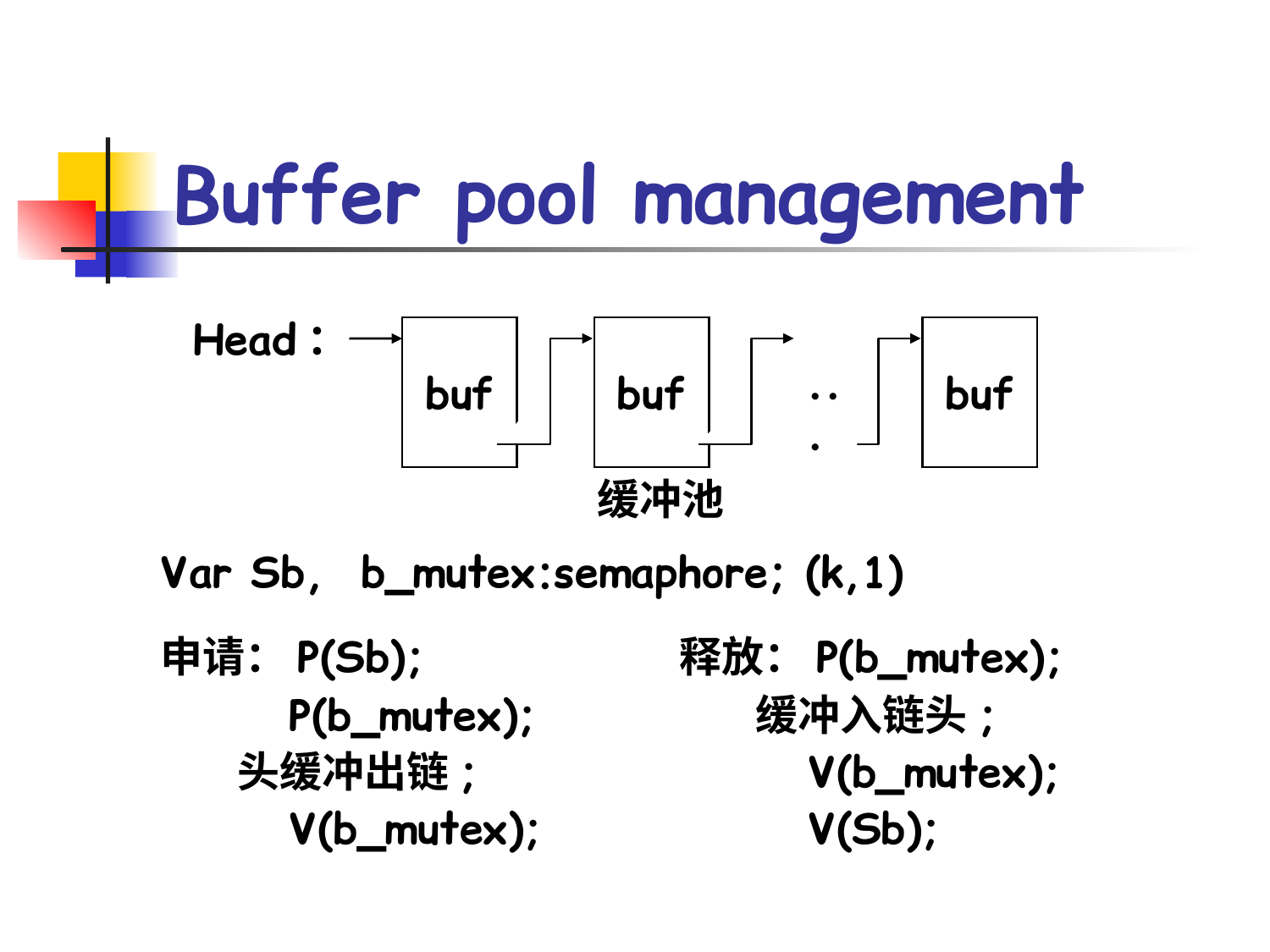

# Buffer pool management
Head：
buf
buf
buf

...
缓冲池
Var Sb,  b_mutex:semaphore; (k,1)
申请：P(Sb);
       P(b_mutex);
       头缓冲出链;
       V(b_mutex);
释放：P(b_mutex);
       缓冲入链头;
       V(b_mutex);
       V(Sb);